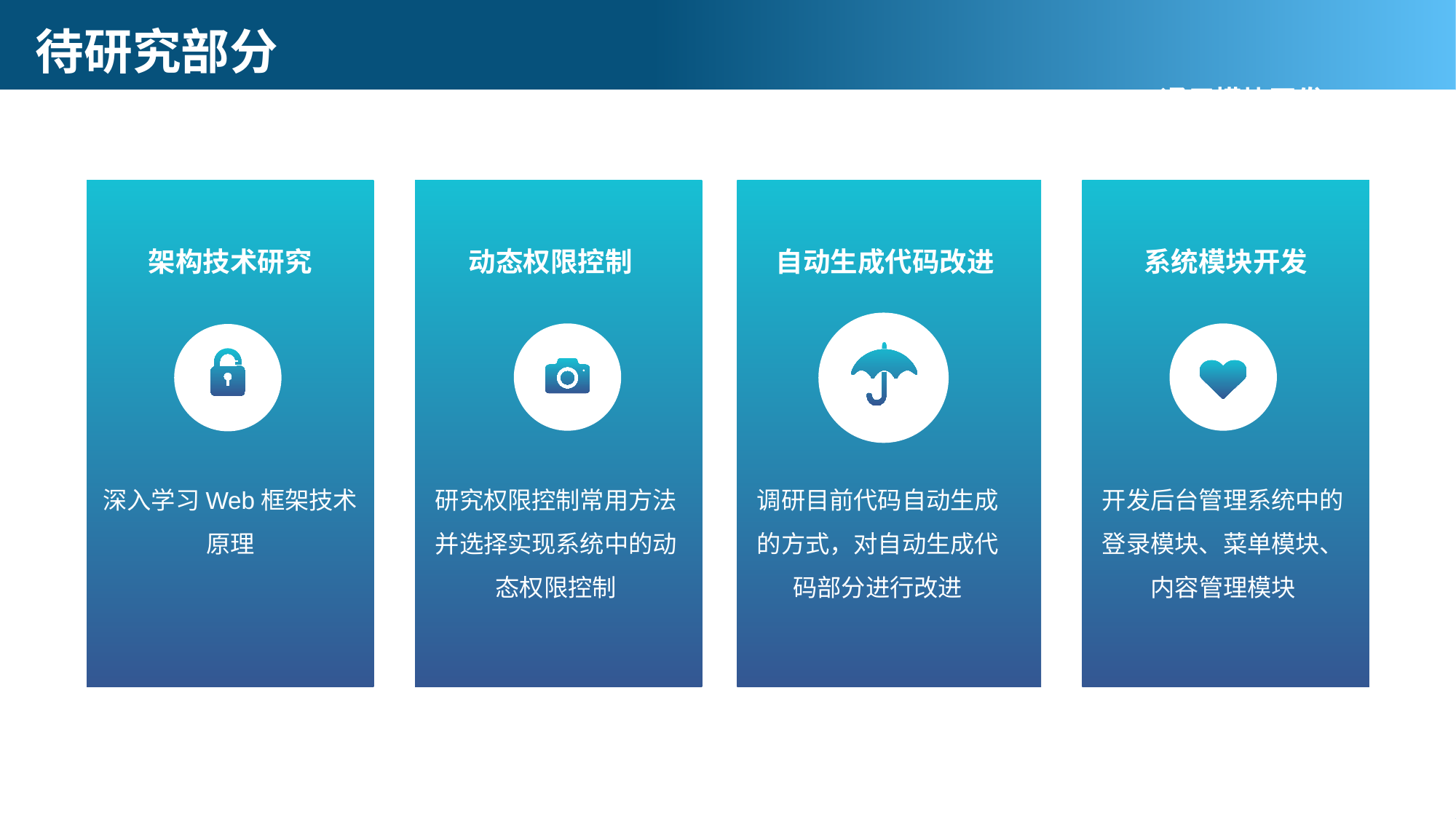

# 待研究部分
通用模块开发

架构技术研究
动态权限控制
自动生成代码改进
系统模块开发

深入学习Web框架技术原理

研究权限控制常用方法并选择实现系统中的动态权限控制

调研目前代码自动生成的方式，对自动生成代码部分进行改进

开发后台管理系统中的登录模块、菜单模块、内容管理模块